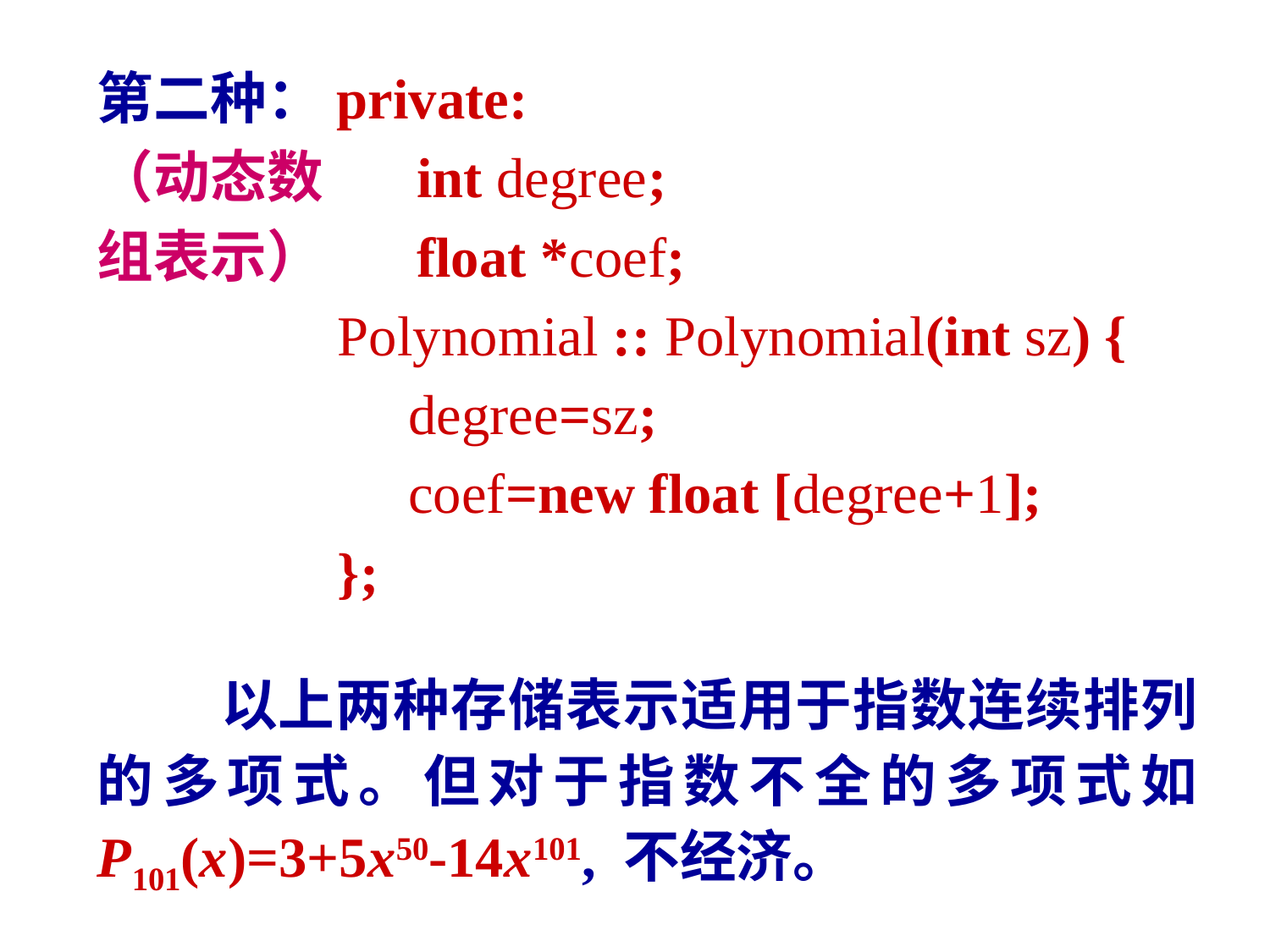

第二种：private:
（动态数	    int degree;
组表示）	    float *coef;
 	        Polynomial :: Polynomial(int sz) {
		    degree=sz;
		    coef=new float [degree+1];
  	        };

       以上两种存储表示适用于指数连续排列的多项式。但对于指数不全的多项式如 P101(x)=3+5x50-14x101, 不经济。
66